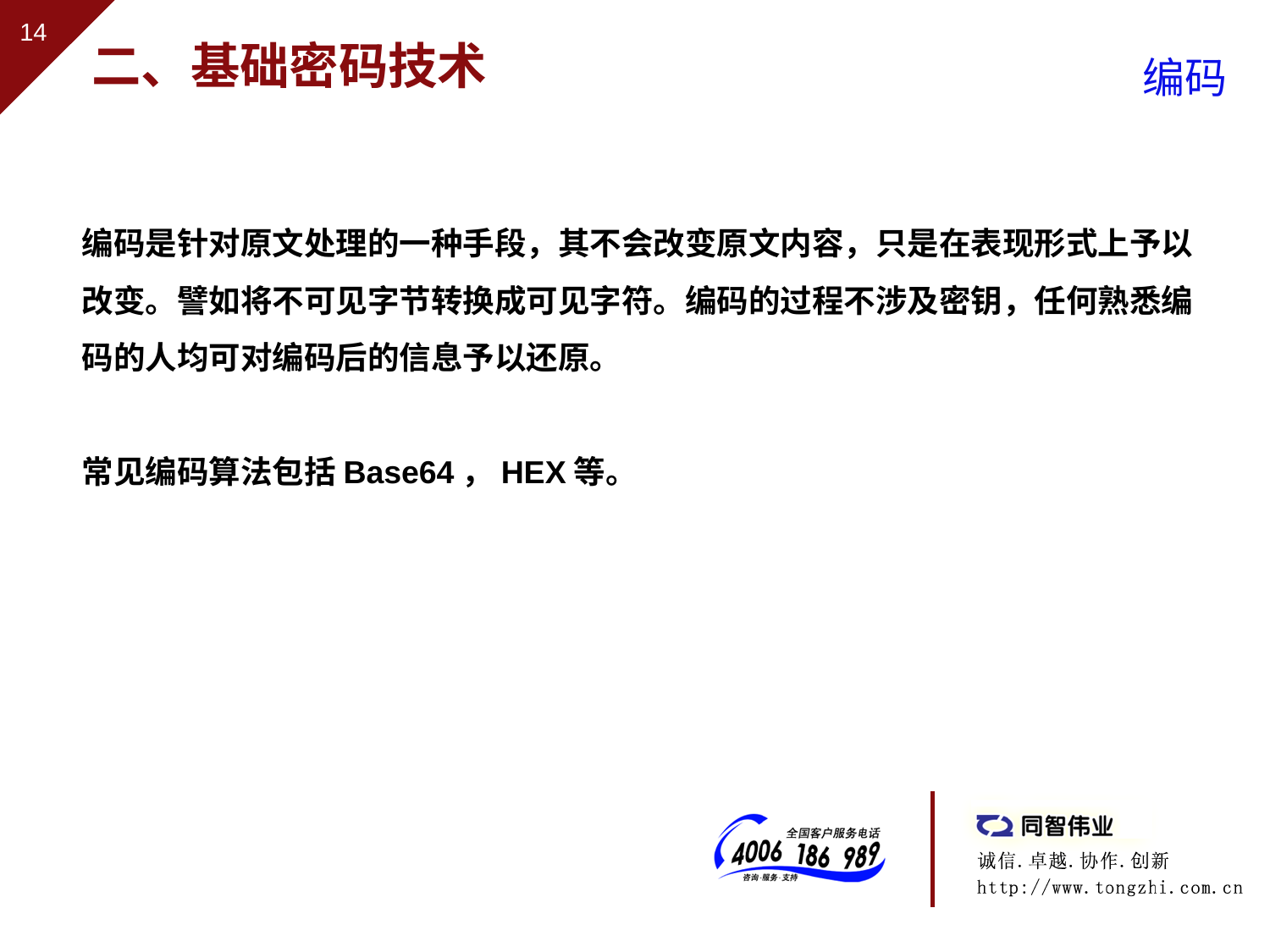

二、基础密码技术
编码

编码是针对原文处理的一种手段，其不会改变原文内容，只是在表现形式上予以改变。譬如将不可见字节转换成可见字符。编码的过程不涉及密钥，任何熟悉编码的人均可对编码后的信息予以还原。

常见编码算法包括Base64，HEX等。